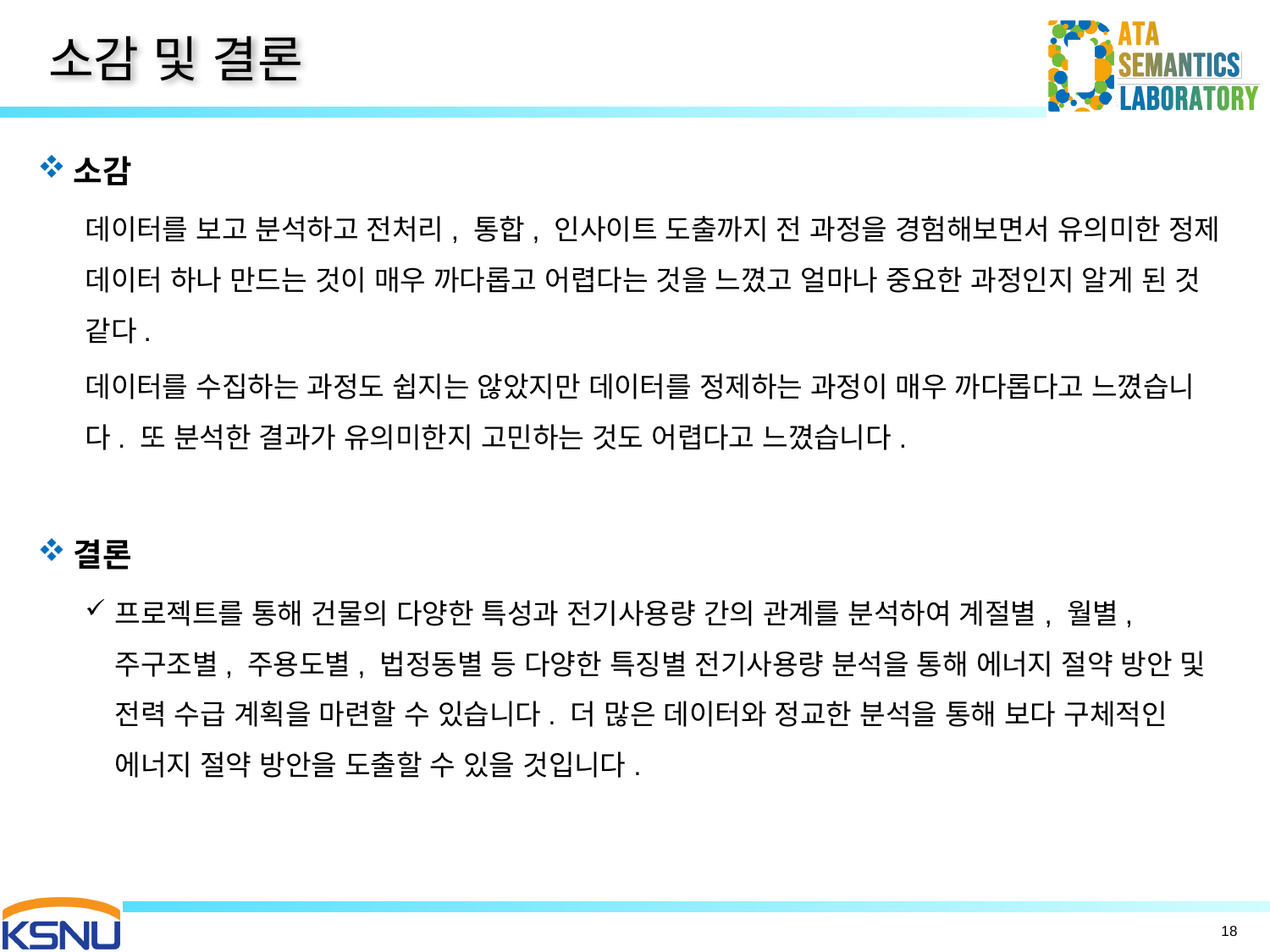

# 소감 및 결론
소감
데이터를 보고 분석하고 전처리, 통합, 인사이트 도출까지 전 과정을 경험해보면서 유의미한 정제 데이터 하나 만드는 것이 매우 까다롭고 어렵다는 것을 느꼈고 얼마나 중요한 과정인지 알게 된 것 같다.
데이터를 수집하는 과정도 쉽지는 않았지만 데이터를 정제하는 과정이 매우 까다롭다고 느꼈습니다. 또 분석한 결과가 유의미한지 고민하는 것도 어렵다고 느꼈습니다.

결론
프로젝트를 통해 건물의 다양한 특성과 전기사용량 간의 관계를 분석하여 계절별, 월별, 주구조별, 주용도별, 법정동별 등 다양한 특징별 전기사용량 분석을 통해 에너지 절약 방안 및 전력 수급 계획을 마련할 수 있습니다. 더 많은 데이터와 정교한 분석을 통해 보다 구체적인 에너지 절약 방안을 도출할 수 있을 것입니다.
18